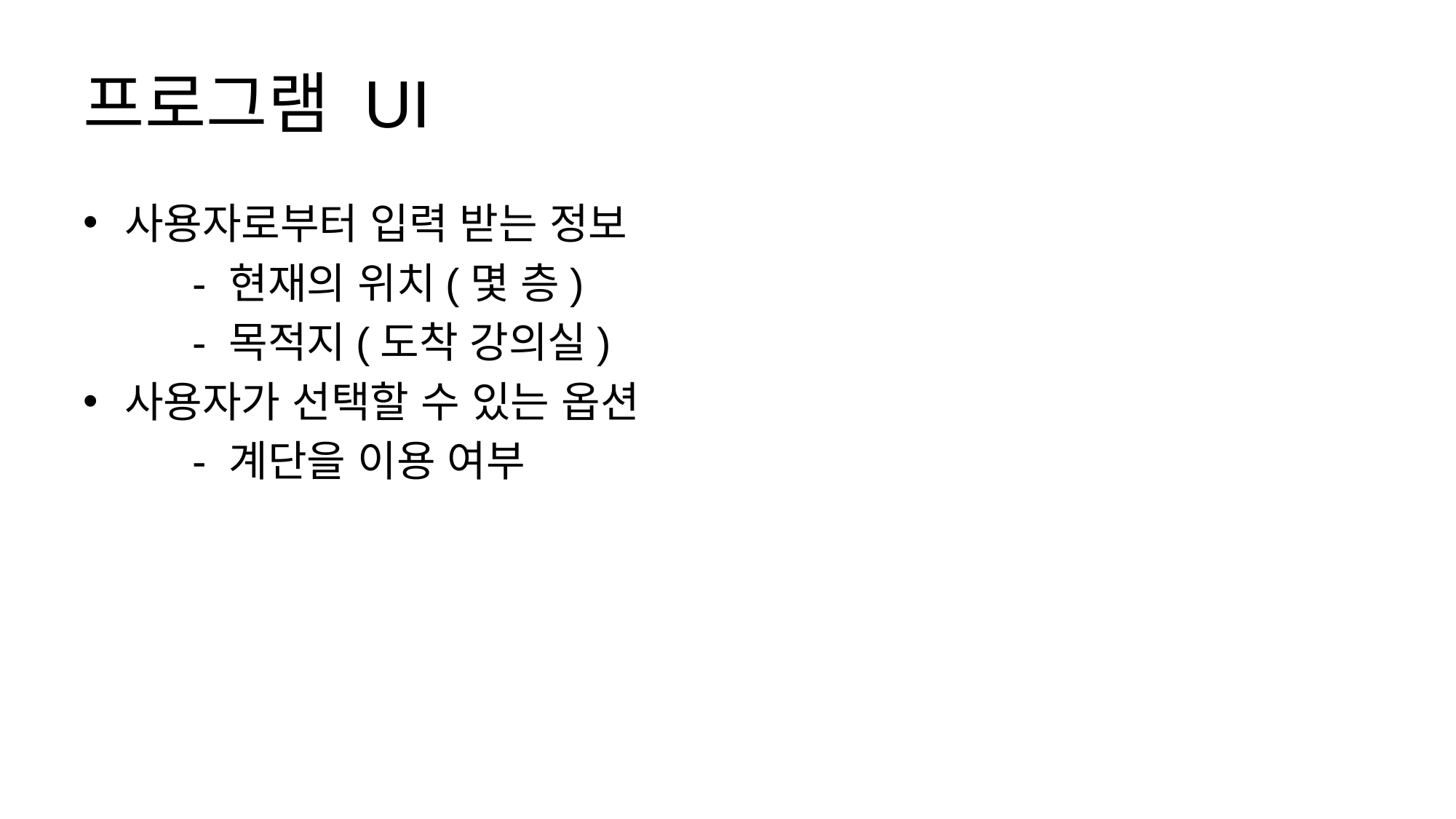

# 프로그램 UI
사용자로부터 입력 받는 정보
	- 현재의 위치(몇 층)
	- 목적지(도착 강의실)
사용자가 선택할 수 있는 옵션
	- 계단을 이용 여부